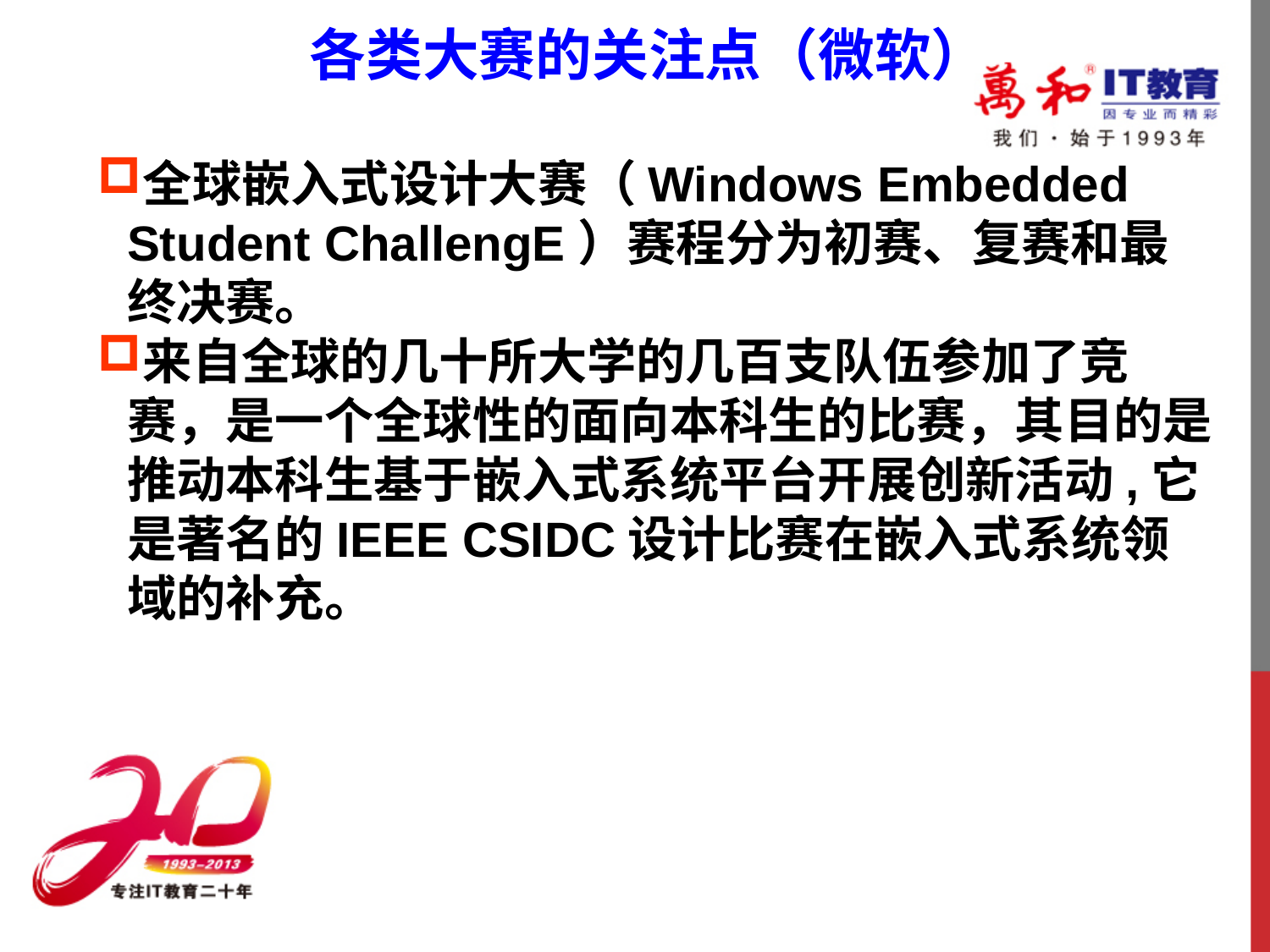

各类大赛的关注点（微软）
全球嵌入式设计大赛（Windows Embedded Student ChallengE）赛程分为初赛、复赛和最终决赛。
来自全球的几十所大学的几百支队伍参加了竞赛，是一个全球性的面向本科生的比赛，其目的是推动本科生基于嵌入式系统平台开展创新活动,它是著名的IEEE CSIDC设计比赛在嵌入式系统领域的补充。